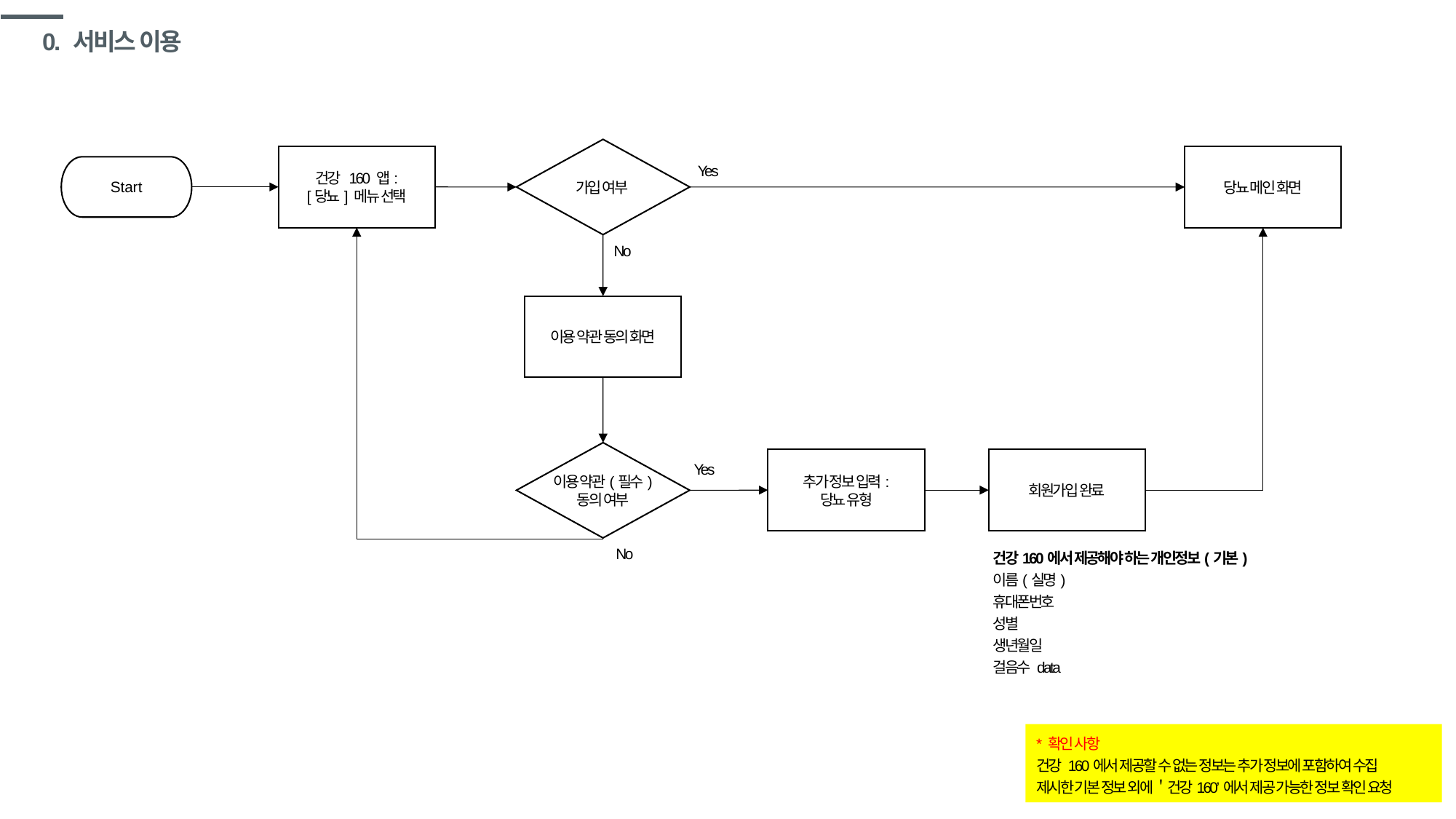

# 0. 서비스 이용
가입 여부
건강 160 앱:
[당뇨] 메뉴 선택
당뇨 메인 화면
Yes
Start
No
이용 약관 동의 화면
이용 약관(필수)
동의 여부
추가 정보 입력:
당뇨 유형
회원가입 완료
Yes
No
건강160에서 제공해야 하는 개인정보(기본)
이름(실명)
휴대폰번호
성별
생년월일
걸음수 data
* 확인 사항
건강 160에서 제공할 수 없는 정보는 추가 정보에 포함하여 수집
제시한 기본 정보 외에 ＇건강160’에서 제공 가능한 정보 확인 요청